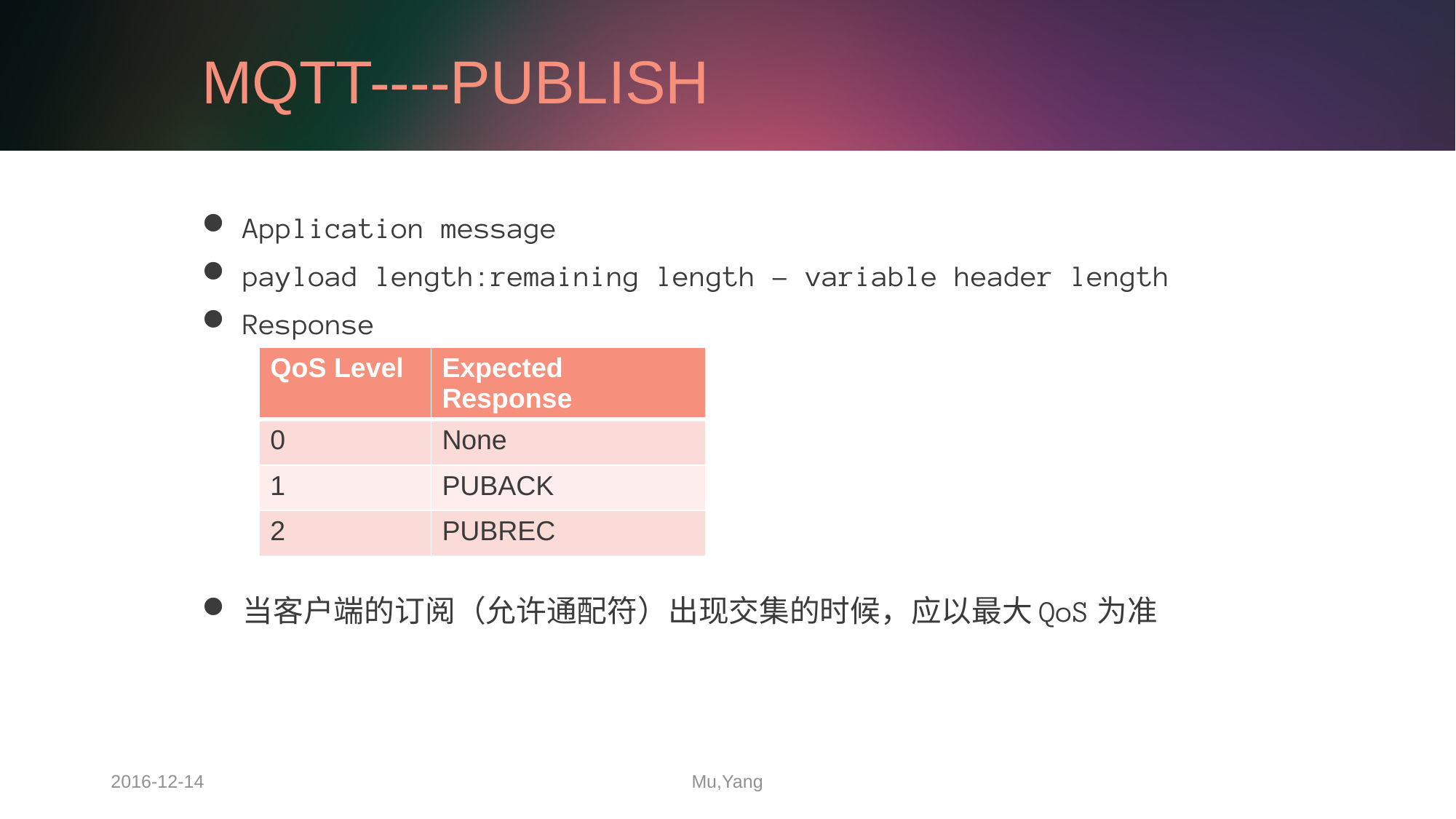

# MQTT----PUBLISH
Application message
payload length:remaining length - variable header length
Response

当客户端的订阅（允许通配符）出现交集的时候，应以最大QoS为准

| QoS Level | Expected Response |
| --- | --- |
| 0 | None |
| 1 | PUBACK |
| 2 | PUBREC |
2016-12-14
Mu,Yang
25